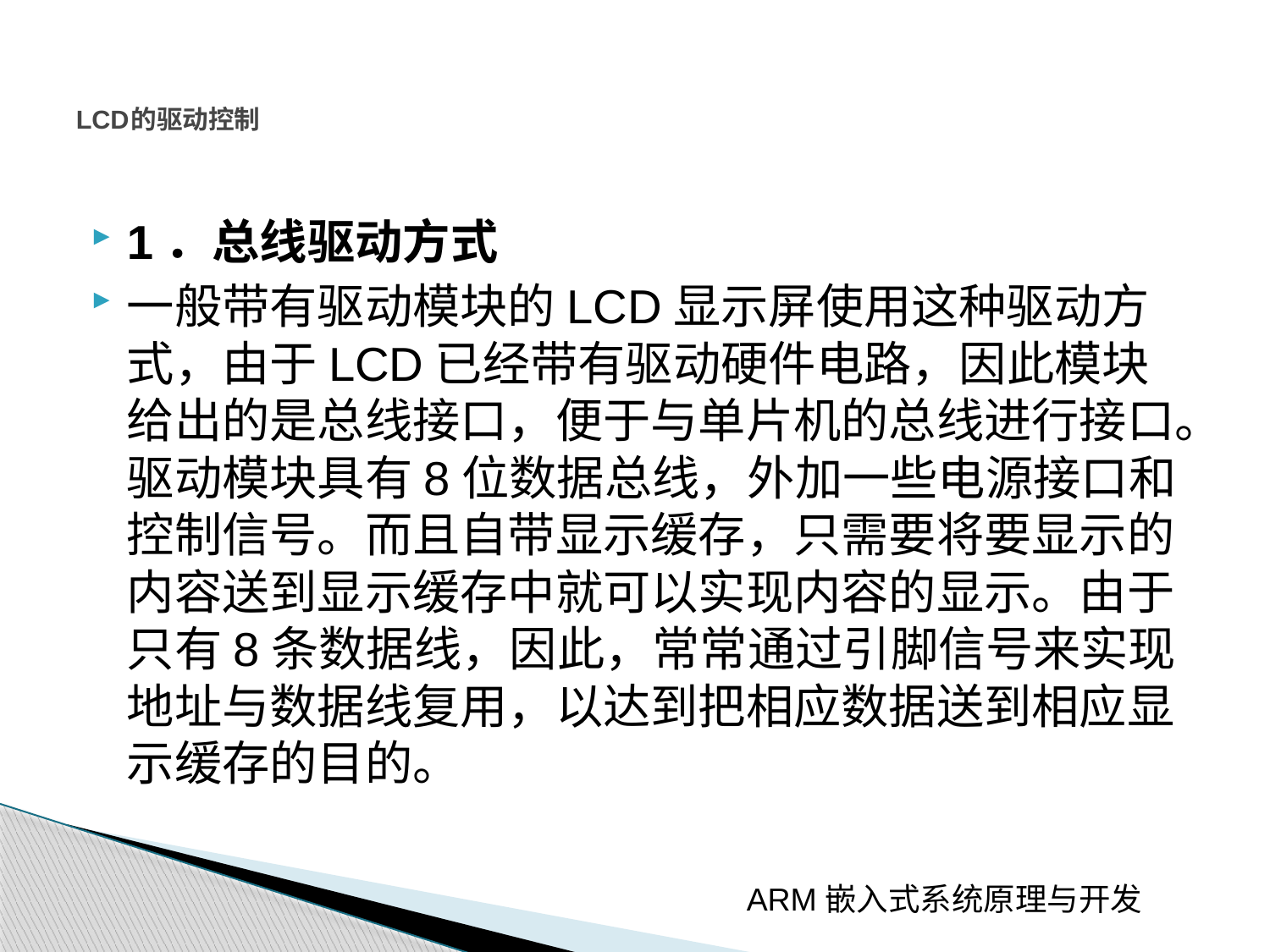

# LCD的驱动控制
1．总线驱动方式
一般带有驱动模块的LCD显示屏使用这种驱动方式，由于LCD已经带有驱动硬件电路，因此模块给出的是总线接口，便于与单片机的总线进行接口。驱动模块具有8位数据总线，外加一些电源接口和控制信号。而且自带显示缓存，只需要将要显示的内容送到显示缓存中就可以实现内容的显示。由于只有8条数据线，因此，常常通过引脚信号来实现地址与数据线复用，以达到把相应数据送到相应显示缓存的目的。

ARM嵌入式系统原理与开发